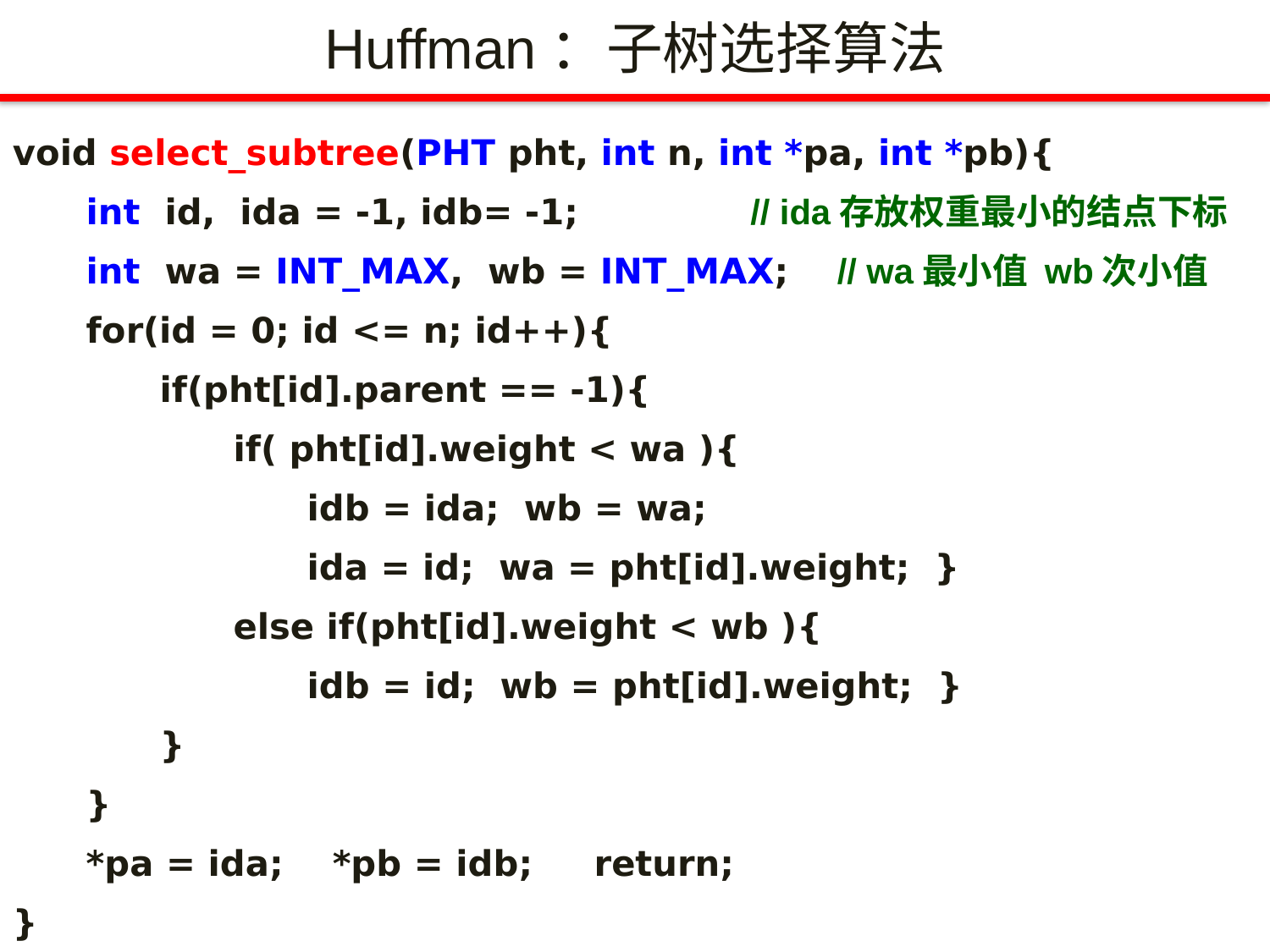

Huffman：子树选择算法
void select_subtree(PHT pht, int n, int *pa, int *pb){
      int  id,  ida = -1, idb= -1;              // ida存放权重最小的结点下标
      int  wa = INT_MAX,  wb = INT_MAX;     // wa最小值 wb次小值
      for(id = 0; id <= n; id++){
            if(pht[id].parent == -1){
                  if( pht[id].weight < wa ){
                        idb = ida;  wb = wa;
                        ida = id;  wa = pht[id].weight;  }
                  else if(pht[id].weight < wb ){
                        idb = id;  wb = pht[id].weight;  }
            }
      }
      *pa = ida;    *pb = idb;     return;
}